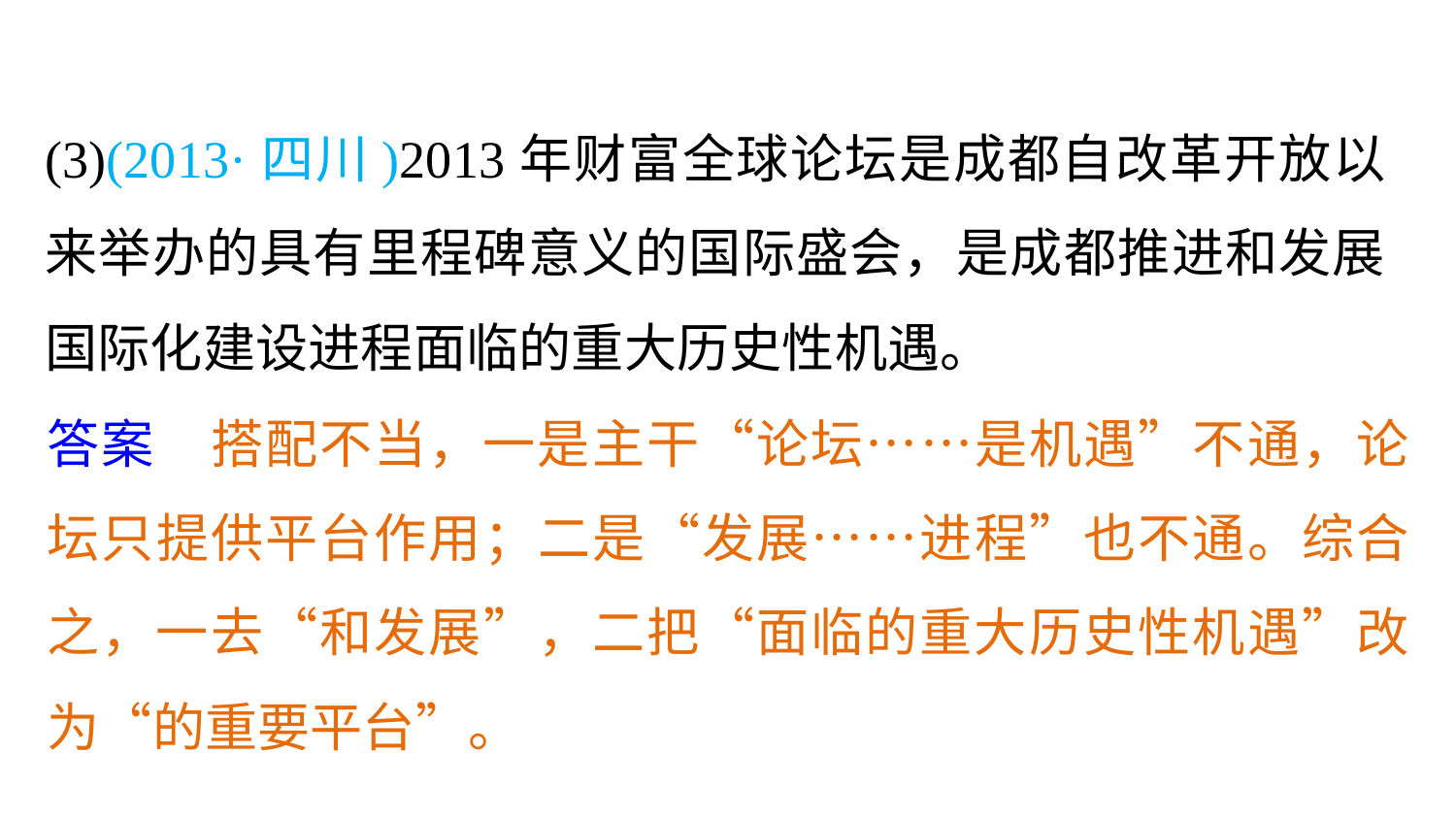

(3)(2013·四川)2013年财富全球论坛是成都自改革开放以来举办的具有里程碑意义的国际盛会，是成都推进和发展国际化建设进程面临的重大历史性机遇。
答案　搭配不当，一是主干“论坛……是机遇”不通，论坛只提供平台作用；二是“发展……进程”也不通。综合之，一去“和发展”，二把“面临的重大历史性机遇”改为“的重要平台”。